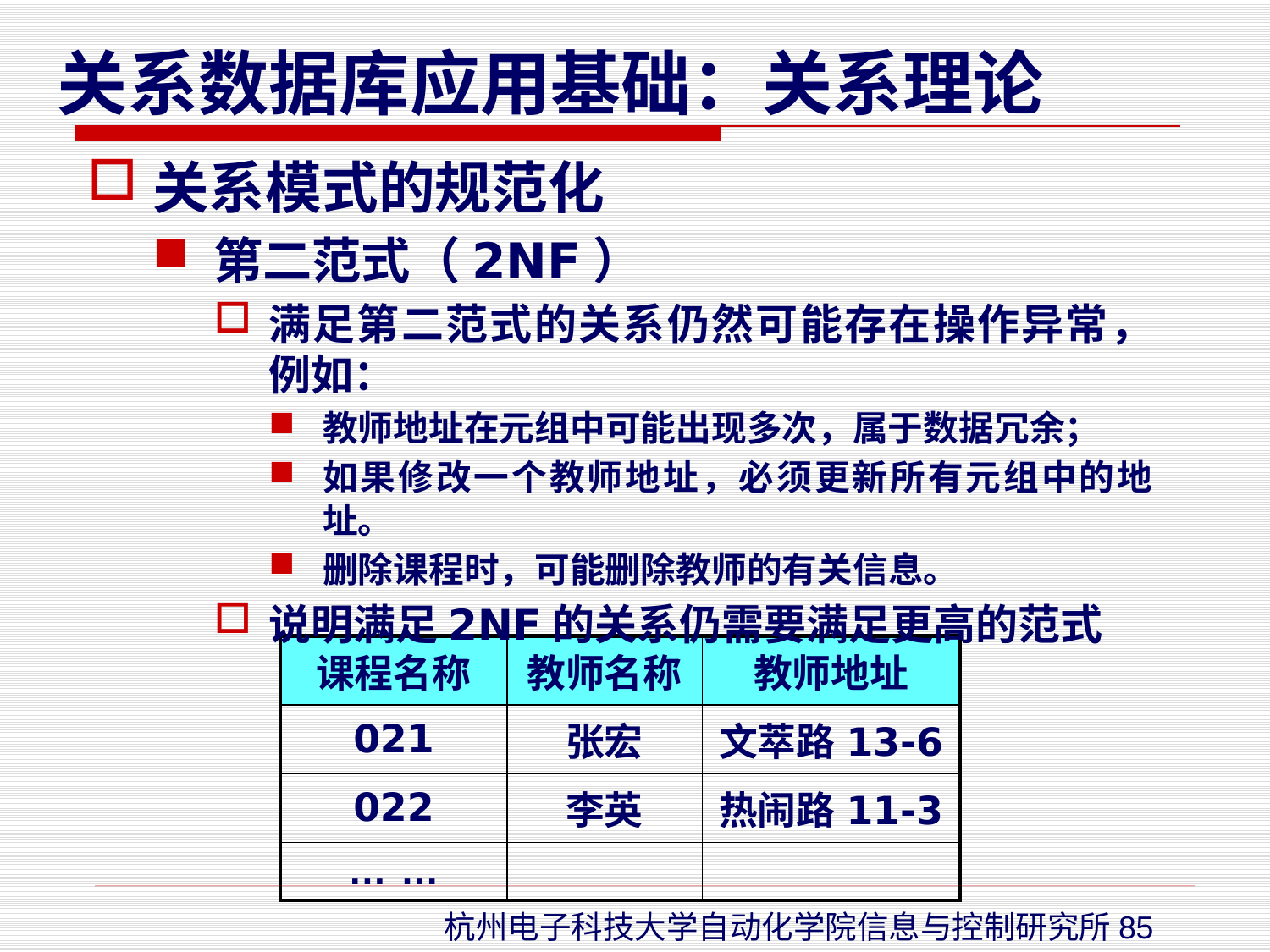

关系模式的规范化
第二范式（2NF）
满足第二范式的关系仍然可能存在操作异常，例如：
教师地址在元组中可能出现多次，属于数据冗余；
如果修改一个教师地址，必须更新所有元组中的地址。
删除课程时，可能删除教师的有关信息。
说明满足2NF的关系仍需要满足更高的范式
| 课程名称 | 教师名称 | 教师地址 |
| --- | --- | --- |
| 021 | 张宏 | 文萃路13-6 |
| 022 | 李英 | 热闹路11-3 |
| … … |  |  |